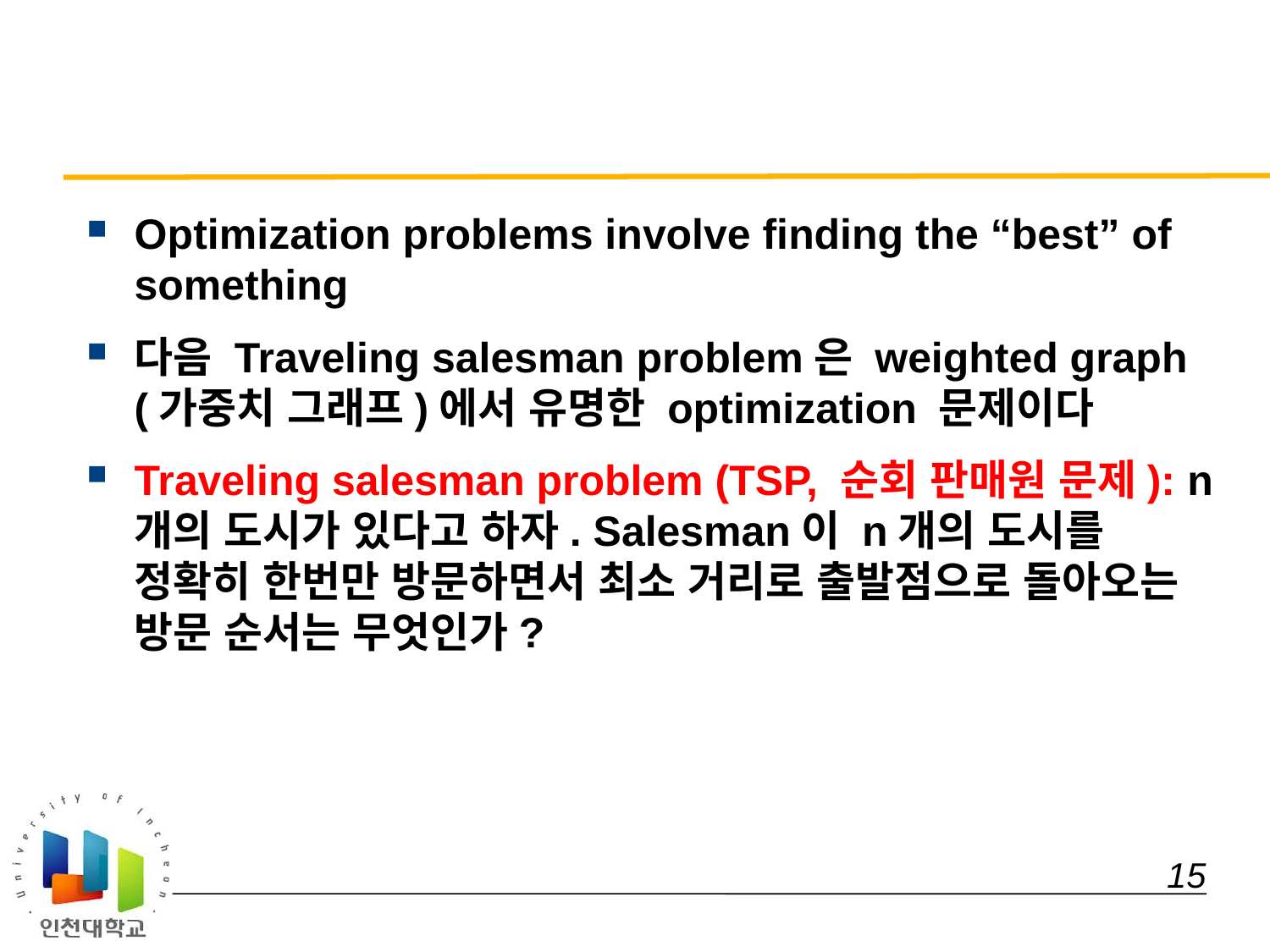

#
Optimization problems involve finding the “best” of something
다음 Traveling salesman problem은 weighted graph (가중치 그래프)에서 유명한 optimization 문제이다
Traveling salesman problem (TSP, 순회 판매원 문제): n개의 도시가 있다고 하자. Salesman이 n개의 도시를 정확히 한번만 방문하면서 최소 거리로 출발점으로 돌아오는 방문 순서는 무엇인가?
 15